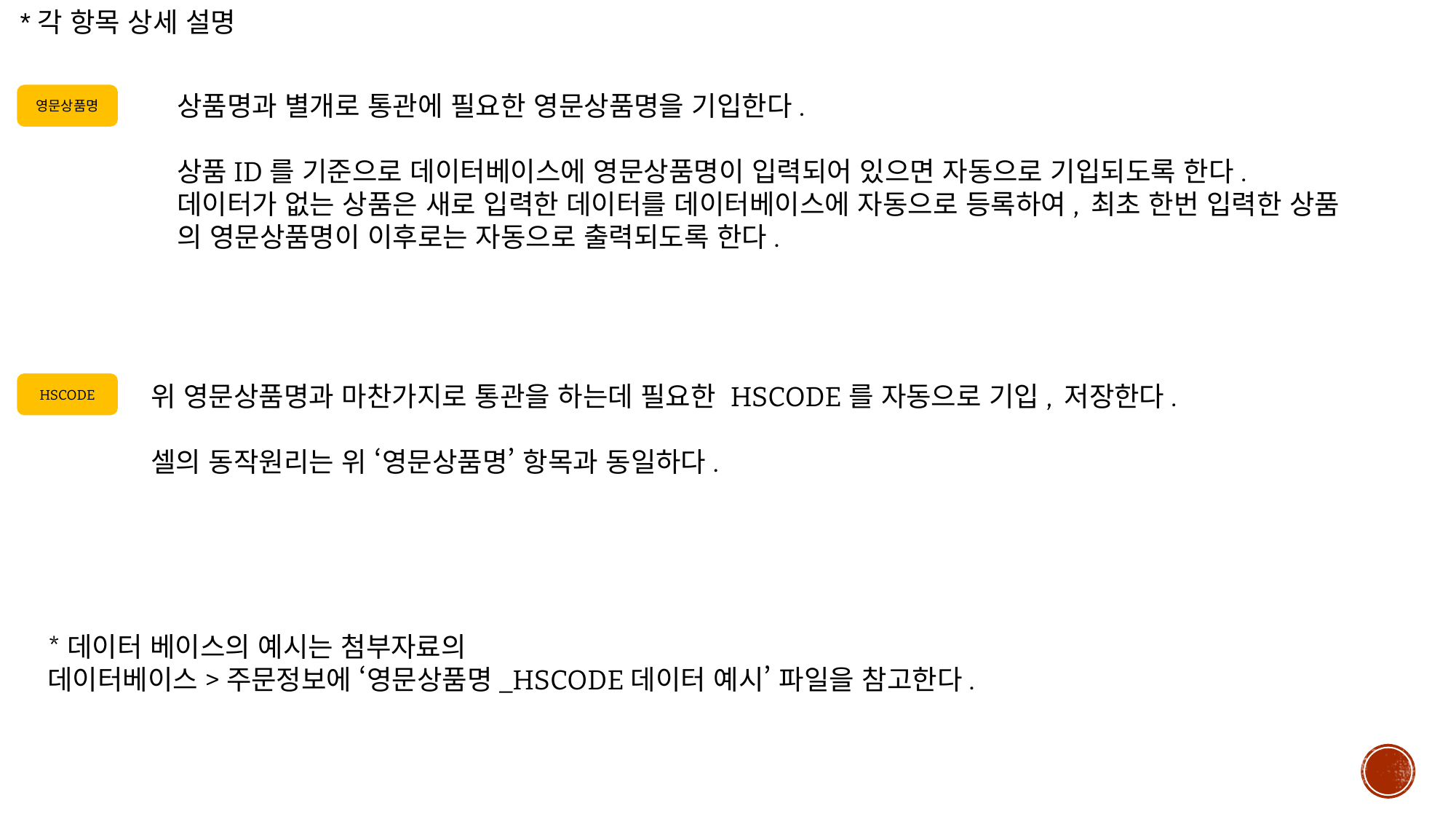

*각 항목 상세 설명
상품명과 별개로 통관에 필요한 영문상품명을 기입한다.

상품ID를 기준으로 데이터베이스에 영문상품명이 입력되어 있으면 자동으로 기입되도록 한다.
데이터가 없는 상품은 새로 입력한 데이터를 데이터베이스에 자동으로 등록하여, 최초 한번 입력한 상품
의 영문상품명이 이후로는 자동으로 출력되도록 한다.
영문상품명
HSCODE
위 영문상품명과 마찬가지로 통관을 하는데 필요한 HSCODE를 자동으로 기입, 저장한다.

셀의 동작원리는 위 ‘영문상품명’ 항목과 동일하다.
*데이터 베이스의 예시는 첨부자료의
데이터베이스>주문정보에 ‘영문상품명_HSCODE데이터 예시’ 파일을 참고한다.